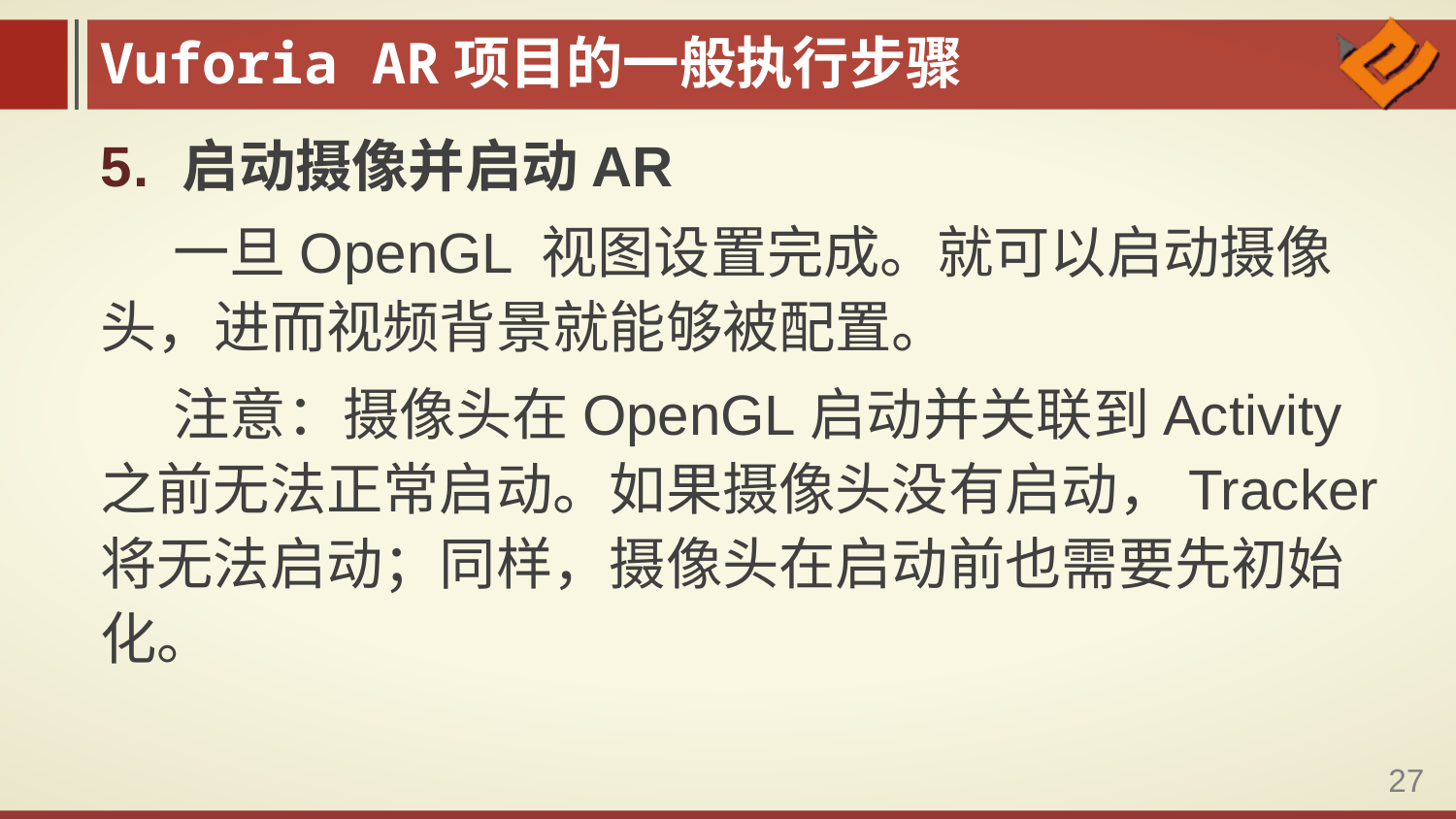

Vuforia AR项目的一般执行步骤
启动摄像并启动AR
一旦OpenGL 视图设置完成。就可以启动摄像头，进而视频背景就能够被配置。
注意：摄像头在OpenGL启动并关联到Activity之前无法正常启动。如果摄像头没有启动，Tracker将无法启动；同样，摄像头在启动前也需要先初始化。